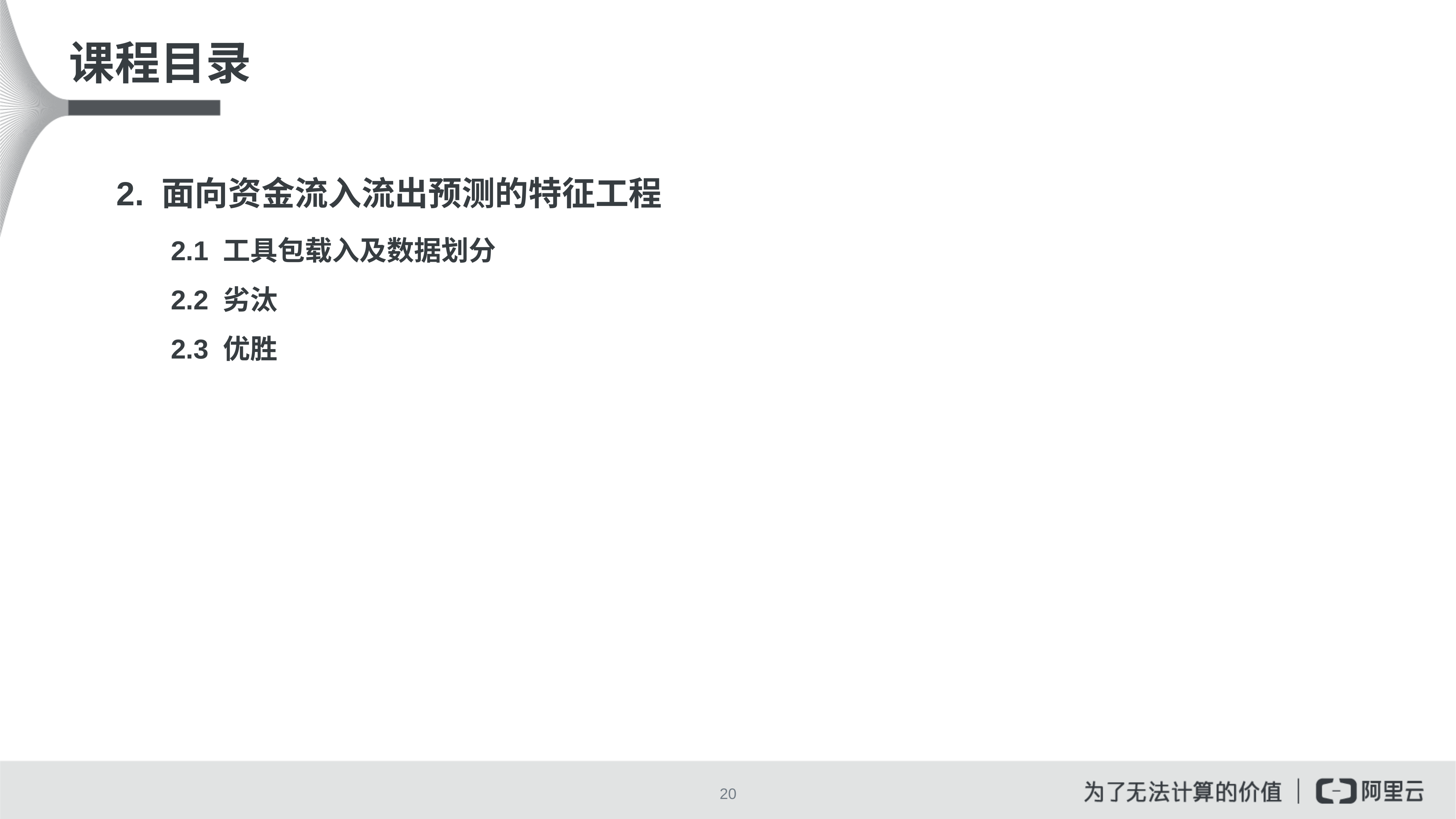

# 课程目录
2. 面向资金流入流出预测的特征工程
2.1 工具包载入及数据划分
2.2 劣汰
2.3 优胜